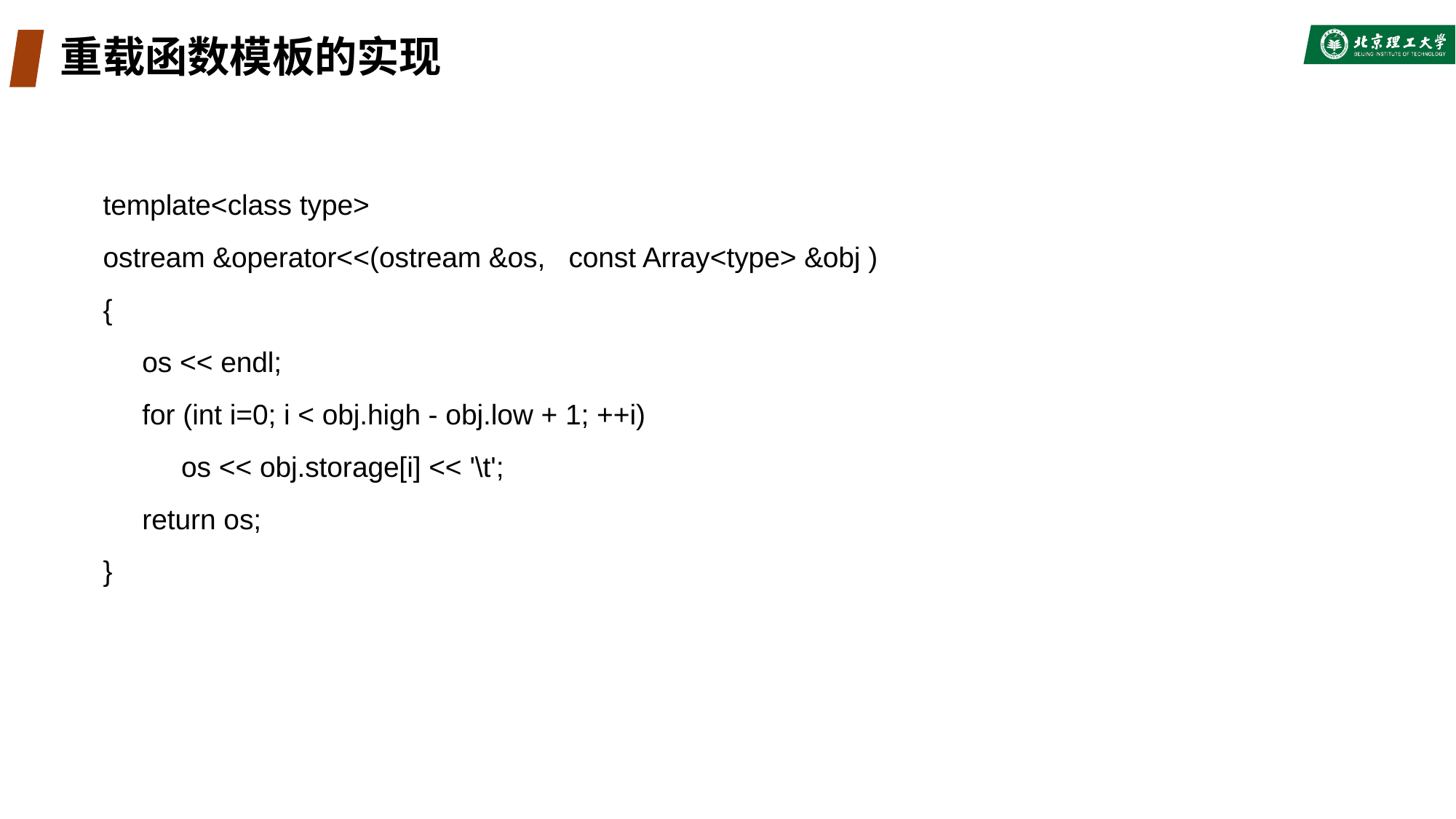

# 重载函数模板的实现
template<class type>
ostream &operator<<(ostream &os,   const Array<type> &obj )
{
     os << endl;
     for (int i=0; i < obj.high - obj.low + 1; ++i)
          os << obj.storage[i] << '\t';
     return os;
}